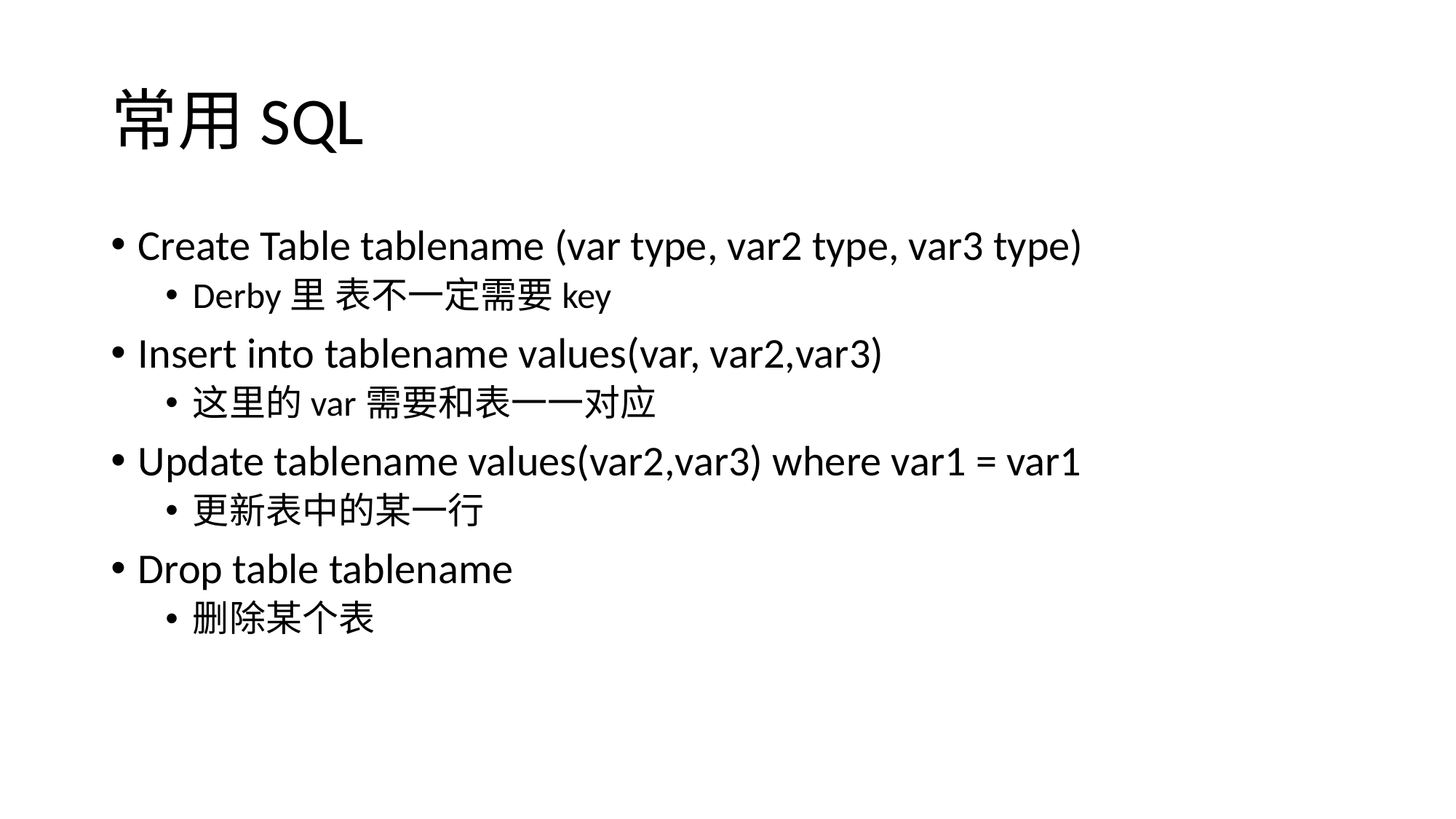

# 常用SQL
Create Table tablename (var type, var2 type, var3 type)
Derby里 表不一定需要key
Insert into tablename values(var, var2,var3)
这里的var需要和表一一对应
Update tablename values(var2,var3) where var1 = var1
更新表中的某一行
Drop table tablename
删除某个表